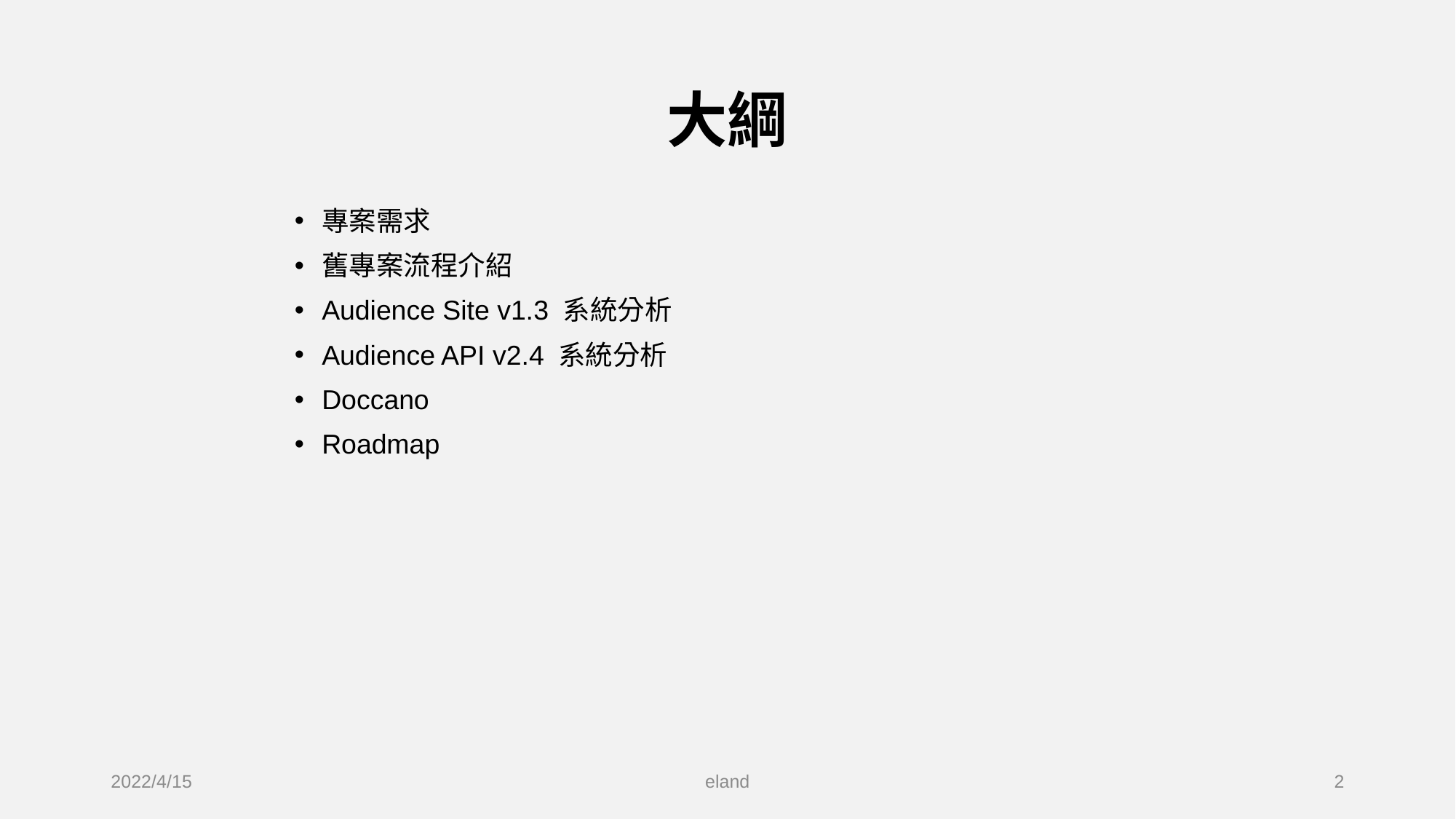

# 大綱
專案需求
舊專案流程介紹
Audience Site v1.3 系統分析
Audience API v2.4 系統分析
Doccano
Roadmap

2022/4/15
eland
2